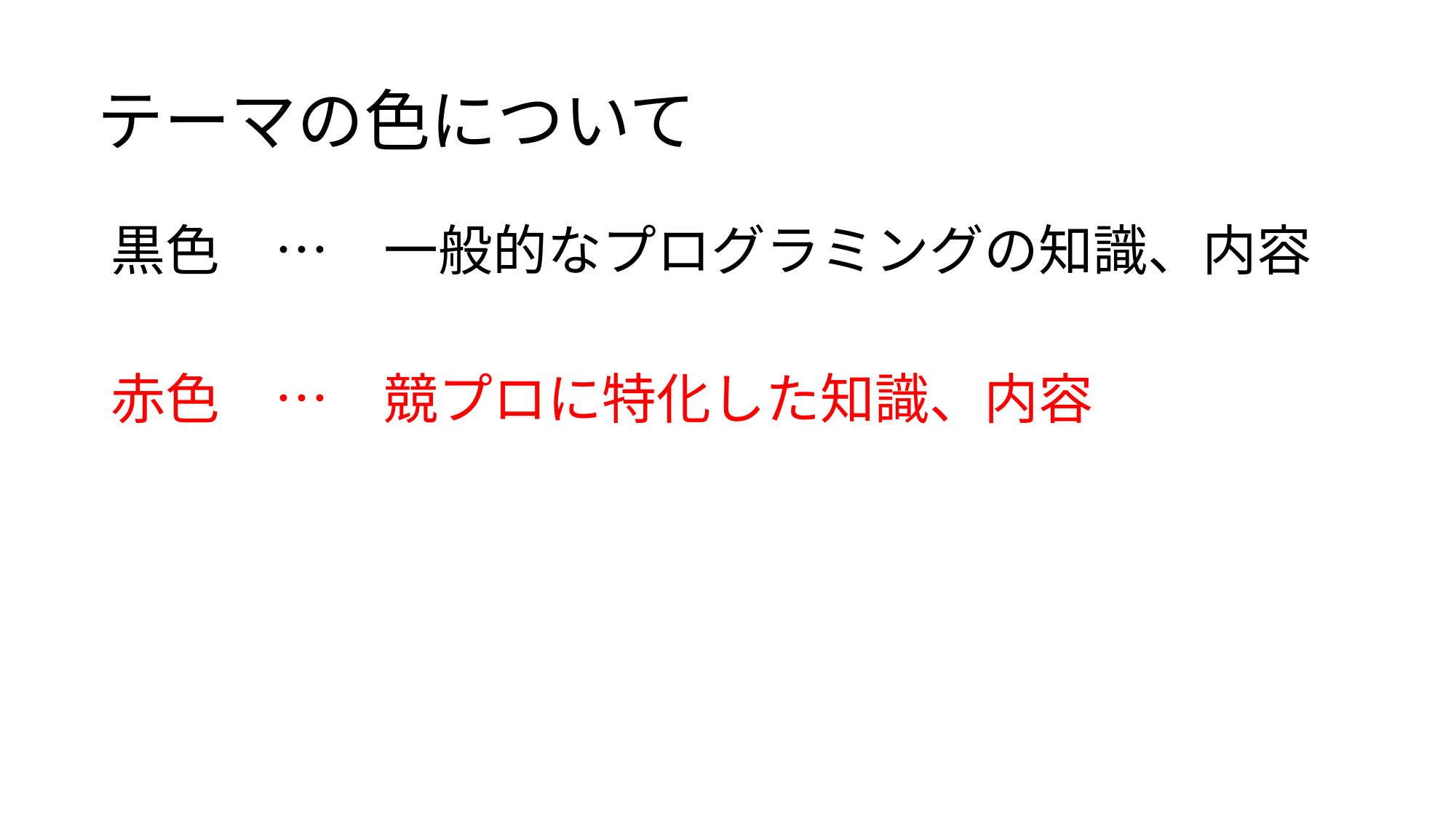

# テーマの色について
黒色　…　一般的なプログラミングの知識、内容

赤色　…　競プロに特化した知識、内容